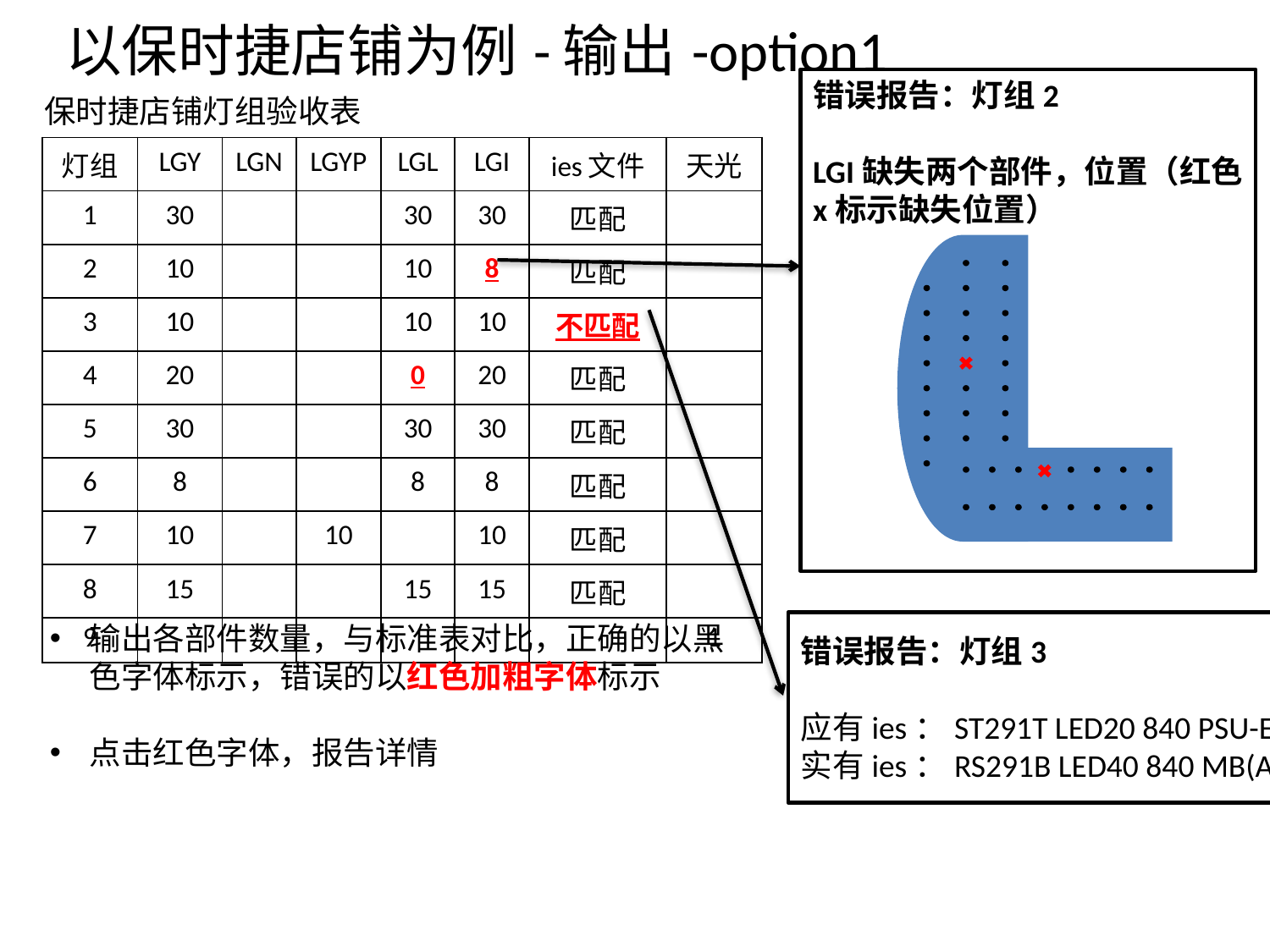

以保时捷店铺为例-输出-option1
错误报告：灯组2

LGI缺失两个部件，位置（红色x标示缺失位置）

保时捷店铺灯组验收表
| 灯组 | LGY | LGN | LGYP | LGL | LGI | ies文件 | 天光 |
| --- | --- | --- | --- | --- | --- | --- | --- |
| 1 | 30 |  |  | 30 | 30 | 匹配 |  |
| 2 | 10 |  |  | 10 | 8 | 匹配 |  |
| 3 | 10 |  |  | 10 | 10 | 不匹配 |  |
| 4 | 20 |  |  | 0 | 20 | 匹配 |  |
| 5 | 30 |  |  | 30 | 30 | 匹配 |  |
| 6 | 8 |  |  | 8 | 8 | 匹配 |  |
| 7 | 10 |  | 10 |  | 10 | 匹配 |  |
| 8 | 15 |  |  | 15 | 15 | 匹配 |  |
| 9 |  |  |  |  |  |  | 1 |

输出各部件数量，与标准表对比，正确的以黑色字体标示，错误的以红色加粗字体标示

点击红色字体，报告详情
错误报告：灯组3

应有ies：ST291T LED20 840 PSU-E WB WH(C).ies
实有ies：RS291B LED40 840 MB(A).ies